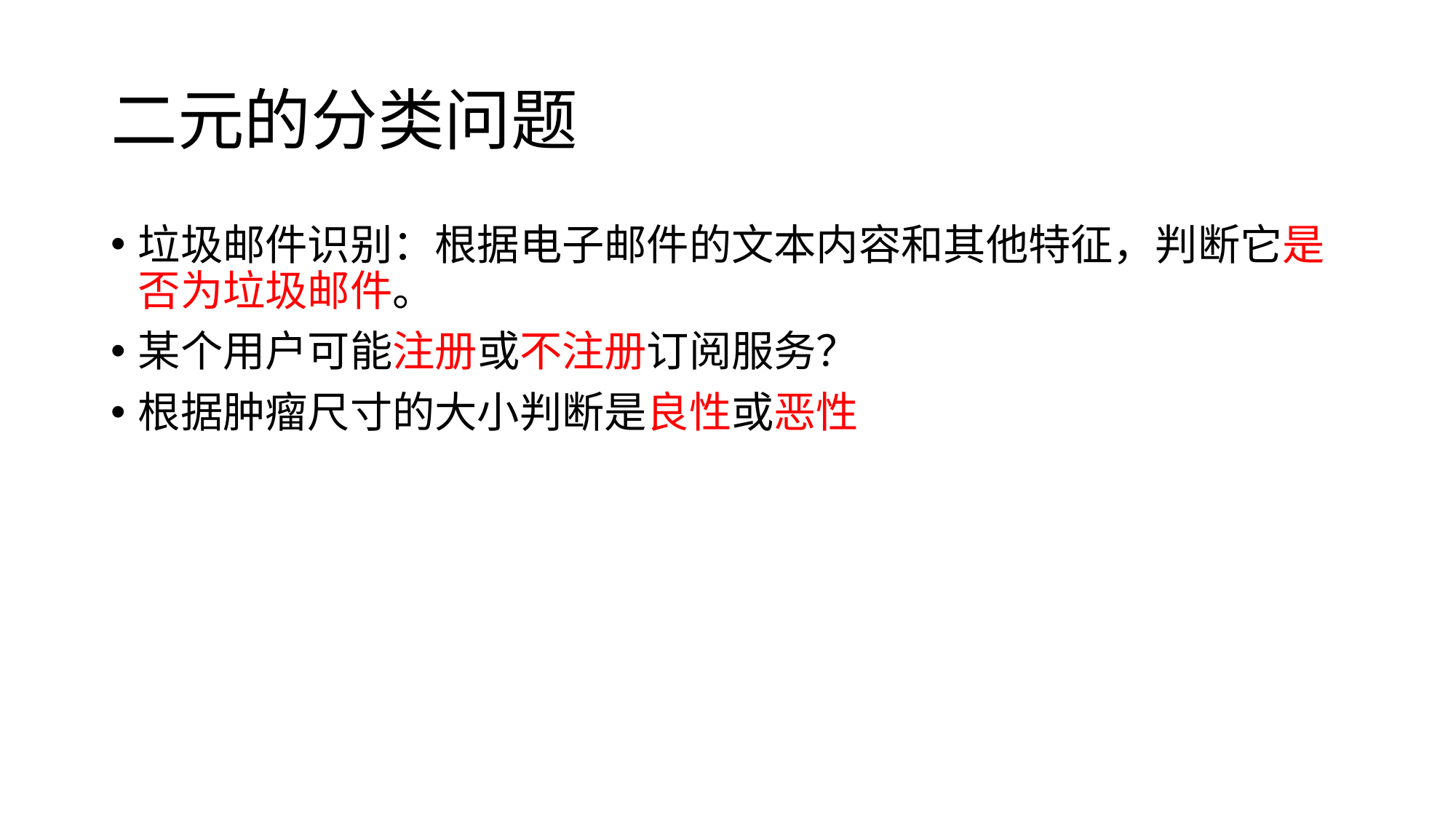

# 二元的分类问题
垃圾邮件识别：根据电子邮件的文本内容和其他特征，判断它是否为垃圾邮件。
某个用户可能注册或不注册订阅服务？
根据肿瘤尺寸的大小判断是良性或恶性